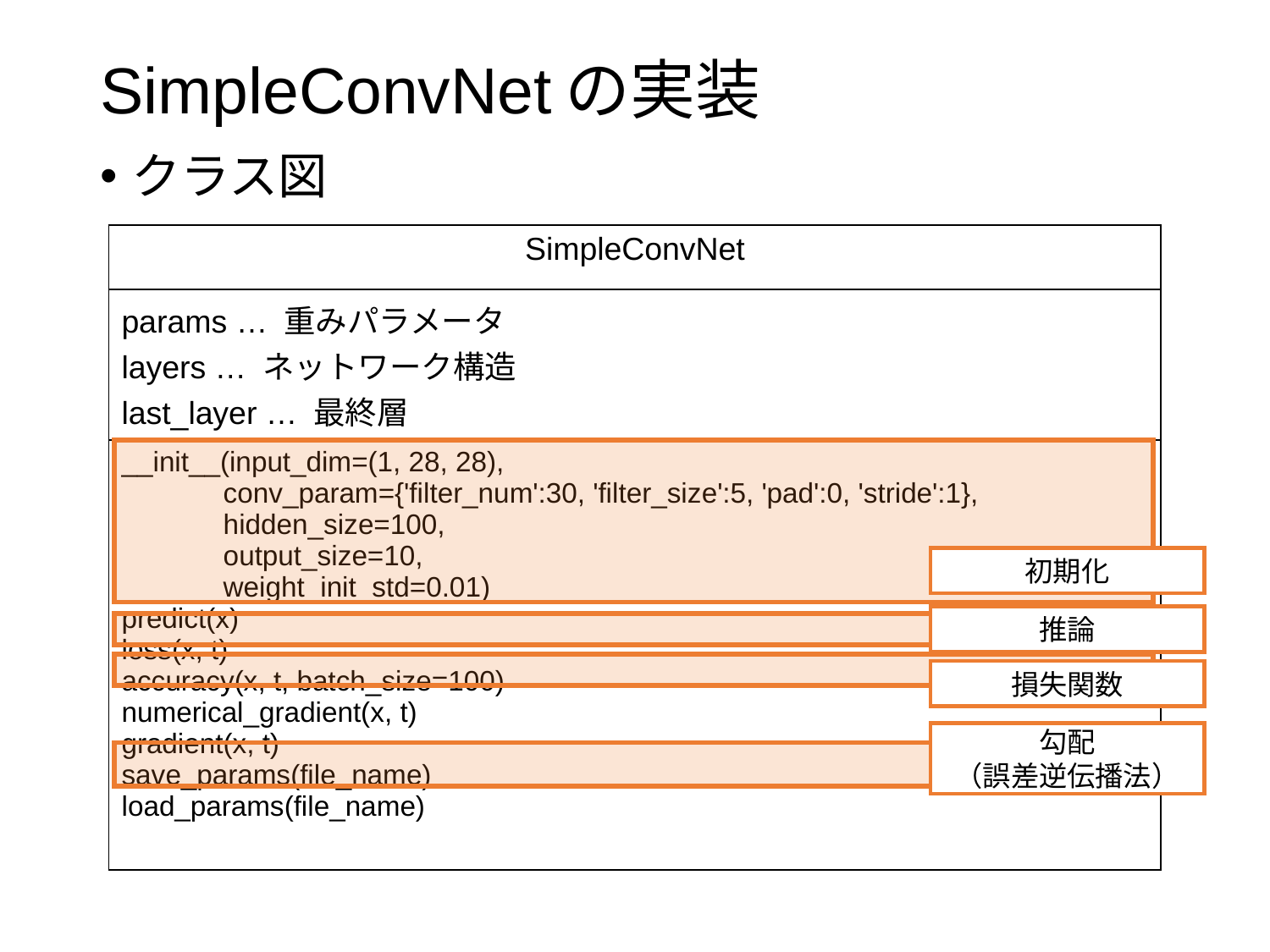

# SimpleConvNetの実装
クラス図
| SimpleConvNet |
| --- |
| params … 重みパラメータ layers … ネットワーク構造 last\_layer … 最終層 |
| \_\_init\_\_(input\_dim=(1, 28, 28), conv\_param={'filter\_num':30, 'filter\_size':5, 'pad':0, 'stride':1}, hidden\_size=100, output\_size=10, weight\_init\_std=0.01) predict(x) loss(x, t) accuracy(x, t, batch\_size=100) numerical\_gradient(x, t) gradient(x, t) save\_params(file\_name) load\_params(file\_name) |

初期化
推論

損失関数
勾配
（誤差逆伝播法）